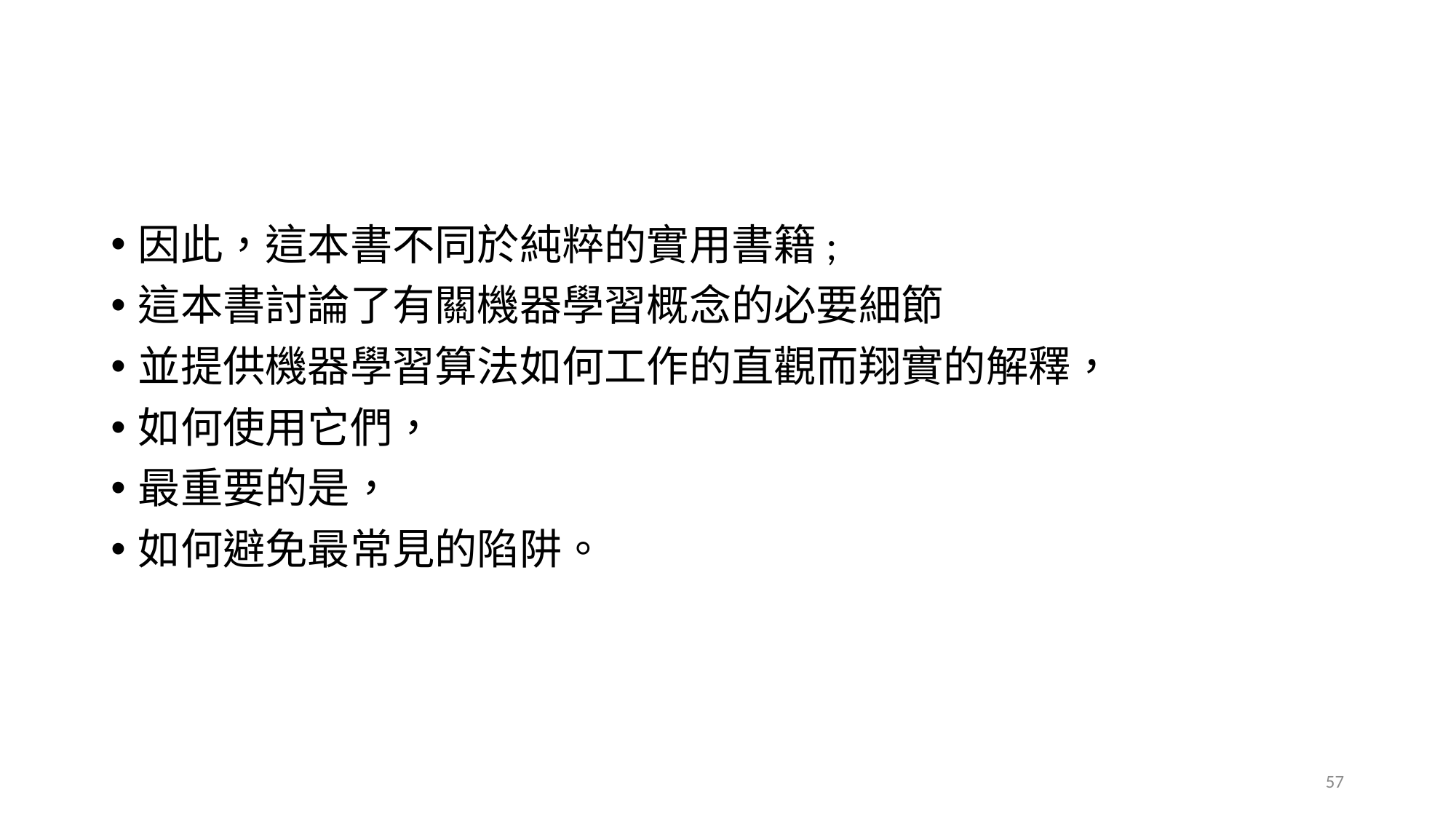

#
因此，這本書不同於純粹的實用書籍;
這本書討論了有關機器學習概念的必要細節
並提供機器學習算法如何工作的直觀而翔實的解釋，
如何使用它們，
最重要的是，
如何避免最常見的陷阱。
57